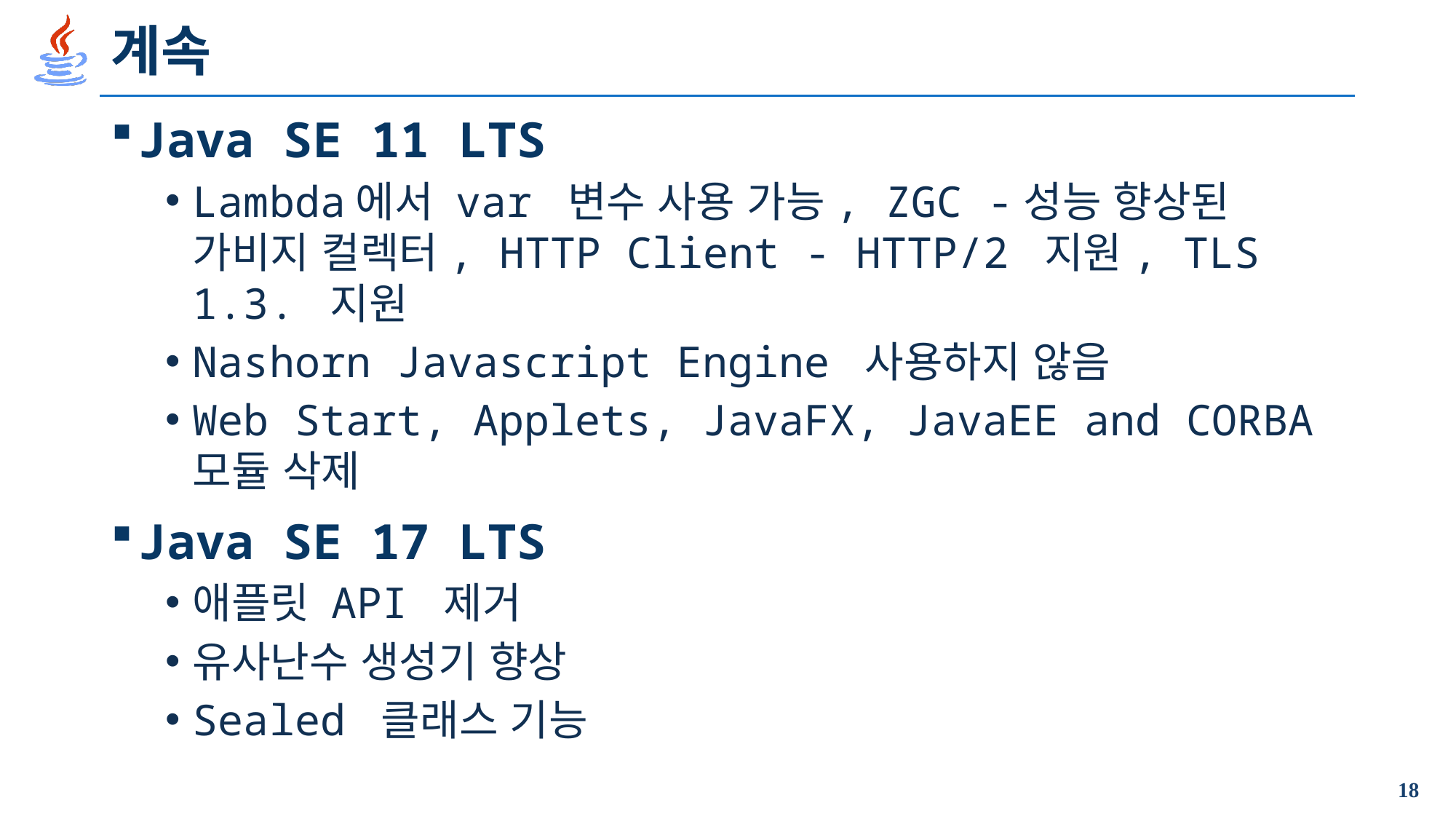

# 계속
Java SE 11 LTS
Lambda에서 var 변수 사용 가능, ZGC -성능 향상된 가비지 컬렉터, HTTP Client - HTTP/2 지원, TLS 1.3. 지원
Nashorn Javascript Engine 사용하지 않음
Web Start, Applets, JavaFX, JavaEE and CORBA 모듈 삭제
Java SE 17 LTS
애플릿 API 제거
유사난수 생성기 향상
Sealed 클래스 기능

18